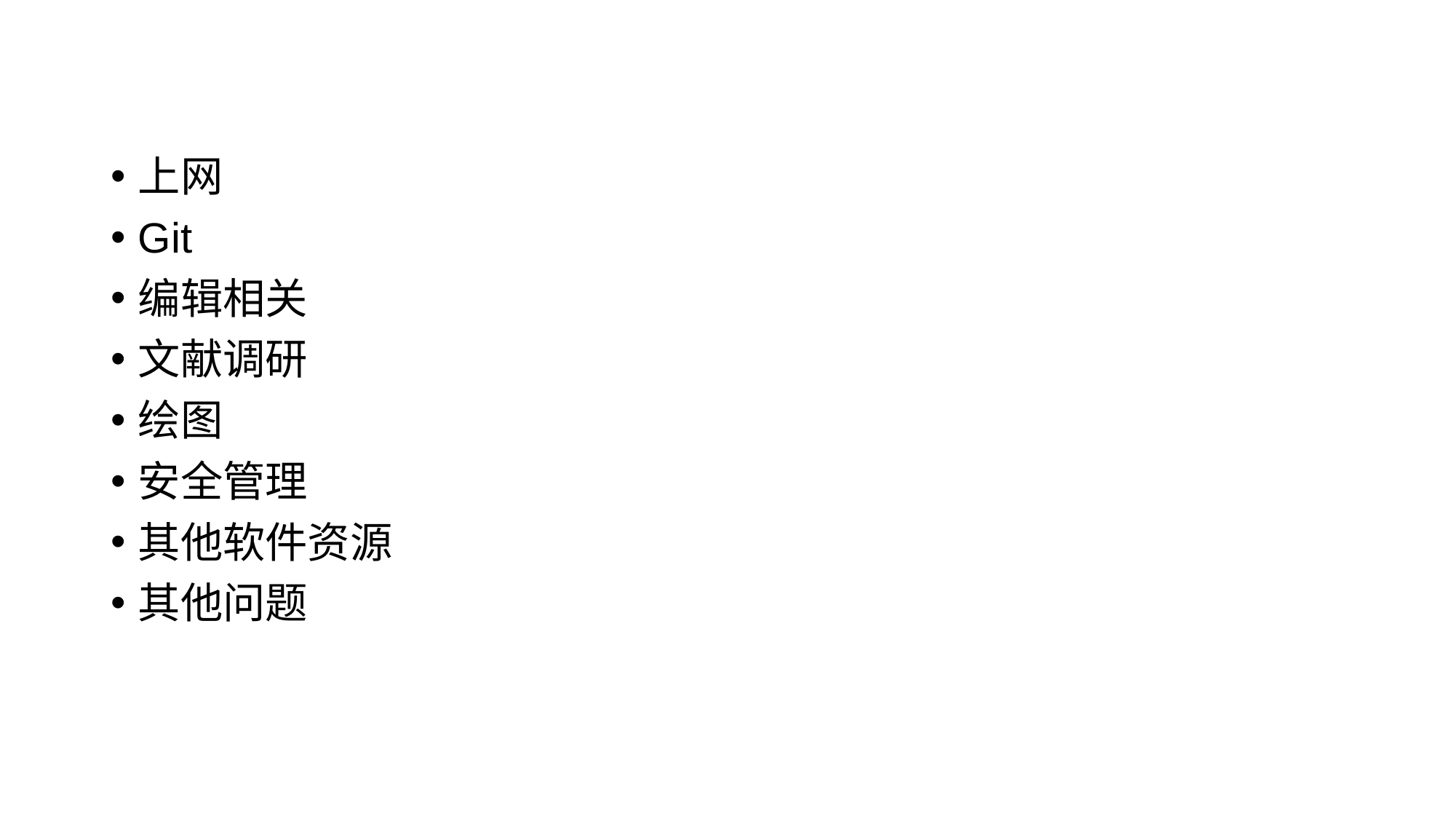

上网
Git
编辑相关
文献调研
绘图
安全管理
其他软件资源
其他问题